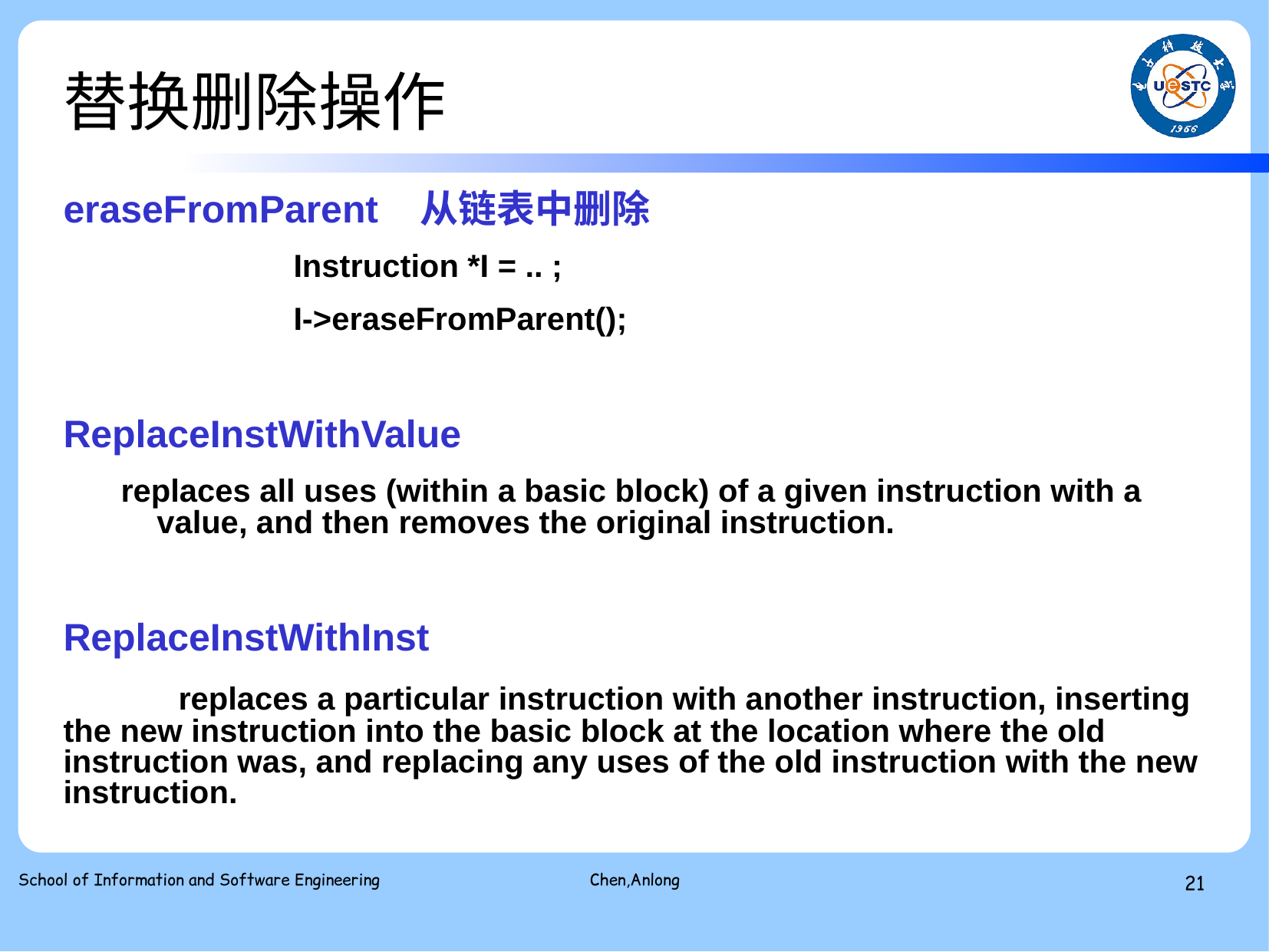

替换删除操作
eraseFromParent   从链表中删除
		Instruction *I = .. ;
		I->eraseFromParent();

ReplaceInstWithValue
replaces all uses (within a basic block) of a given instruction with a value, and then removes the original instruction.

ReplaceInstWithInst
	replaces a particular instruction with another instruction, inserting the new instruction into the basic block at the location where the old instruction was, and replacing any uses of the old instruction with the new instruction.
School of Information and Software Engineering
Chen,Anlong
21